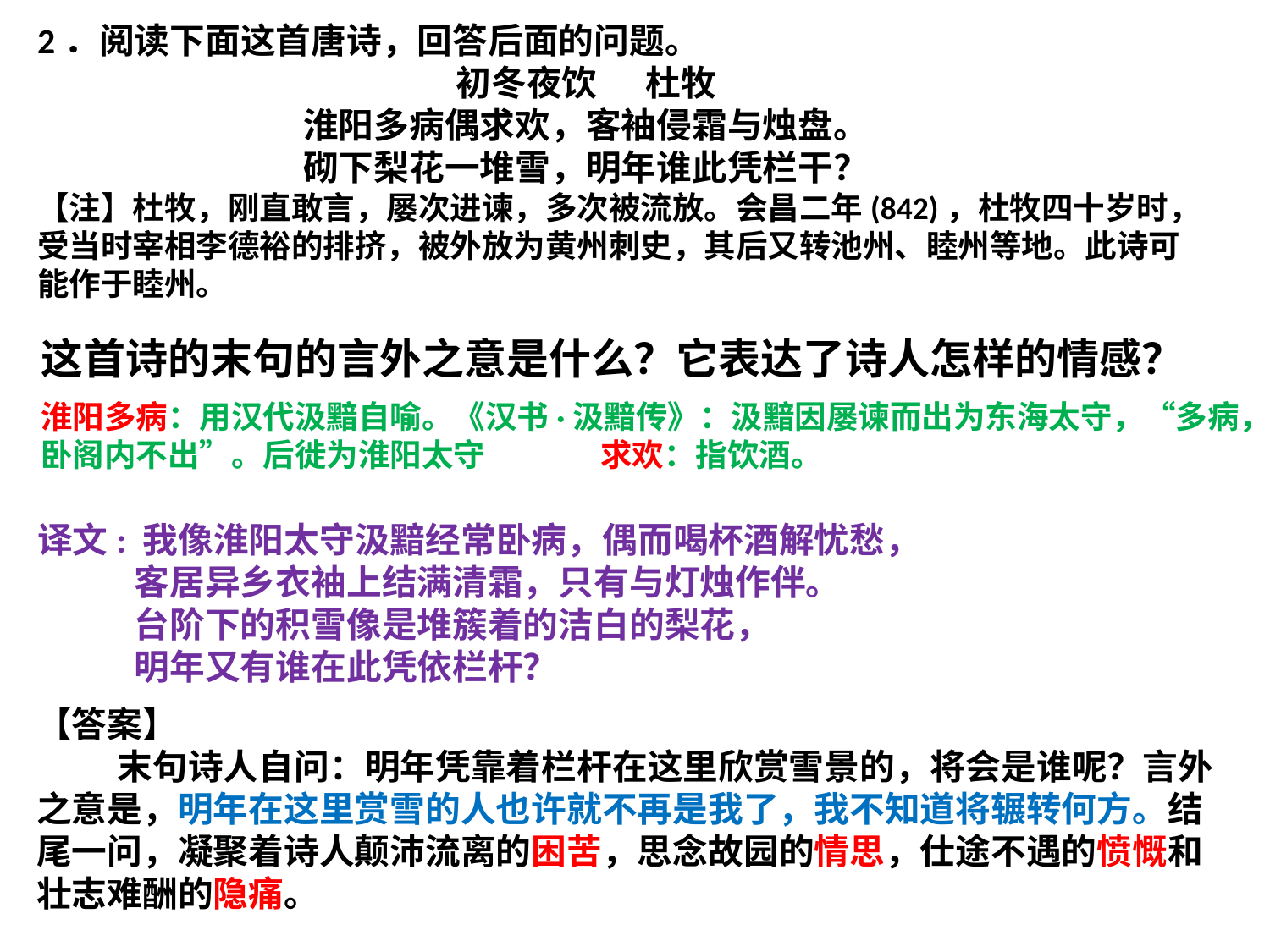

2．阅读下面这首唐诗，回答后面的问题。
                                                   初冬夜饮      杜牧
                                淮阳多病偶求欢，客袖侵霜与烛盘。
                                砌下梨花一堆雪，明年谁此凭栏干？
【注】杜牧，刚直敢言，屡次进谏，多次被流放。会昌二年(842)，杜牧四十岁时，受当时宰相李德裕的排挤，被外放为黄州刺史，其后又转池州、睦州等地。此诗可能作于睦州。
这首诗的末句的言外之意是什么？它表达了诗人怎样的情感？
淮阳多病：用汉代汲黯自喻。《汉书·汲黯传》：汲黯因屡谏而出为东海太守，“多病，卧阁内不出”。后徙为淮阳太守                求欢：指饮酒。
译文: 我像淮阳太守汲黯经常卧病，偶而喝杯酒解忧愁，
           客居异乡衣袖上结满清霜，只有与灯烛作伴。
           台阶下的积雪像是堆簇着的洁白的梨花，
           明年又有谁在此凭依栏杆？
【答案】
         末句诗人自问：明年凭靠着栏杆在这里欣赏雪景的，将会是谁呢？言外之意是，明年在这里赏雪的人也许就不再是我了，我不知道将辗转何方。结尾一问，凝聚着诗人颠沛流离的困苦，思念故园的情思，仕途不遇的愤慨和壮志难酬的隐痛。